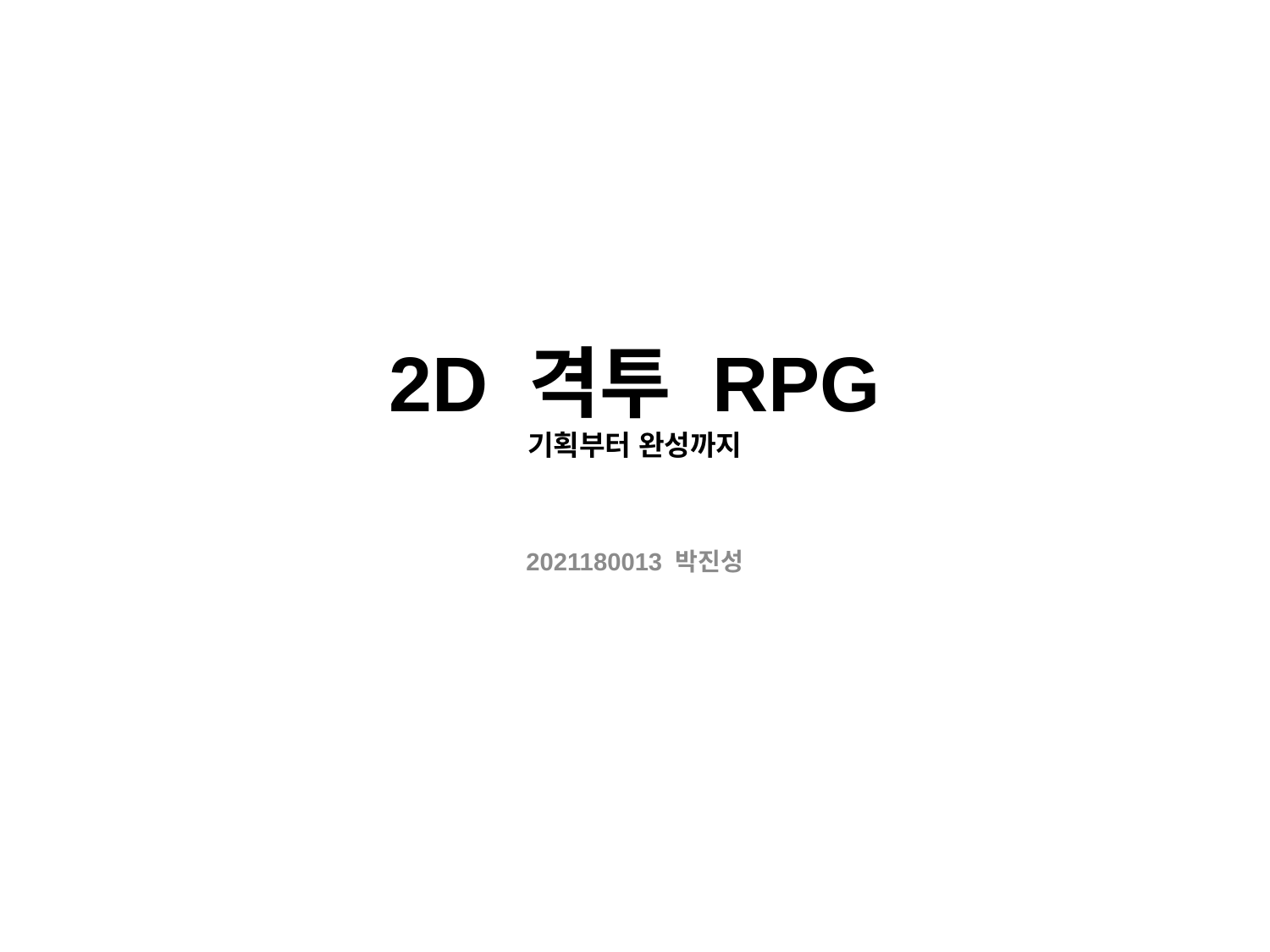

# 2D 격투 RPG 기획부터 완성까지
2021180013 박진성